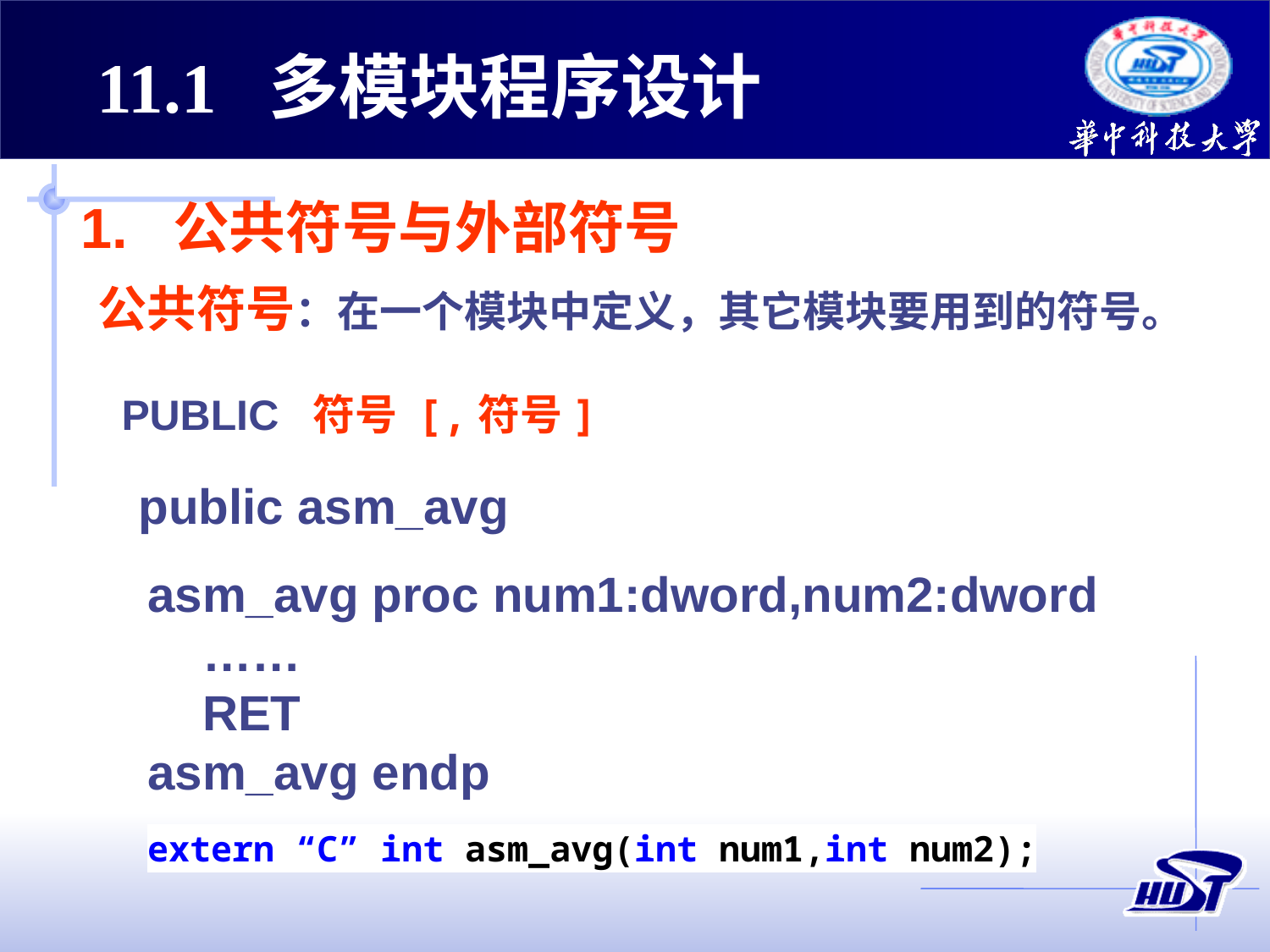

11.1  多模块程序设计
1.  公共符号与外部符号
公共符号：在一个模块中定义，其它模块要用到的符号。

  PUBLIC  符号 [,符号]
public asm_avg
asm_avg proc num1:dword,num2:dword
    ……
    RET
asm_avg endp
extern “C” int asm_avg(int num1,int num2);